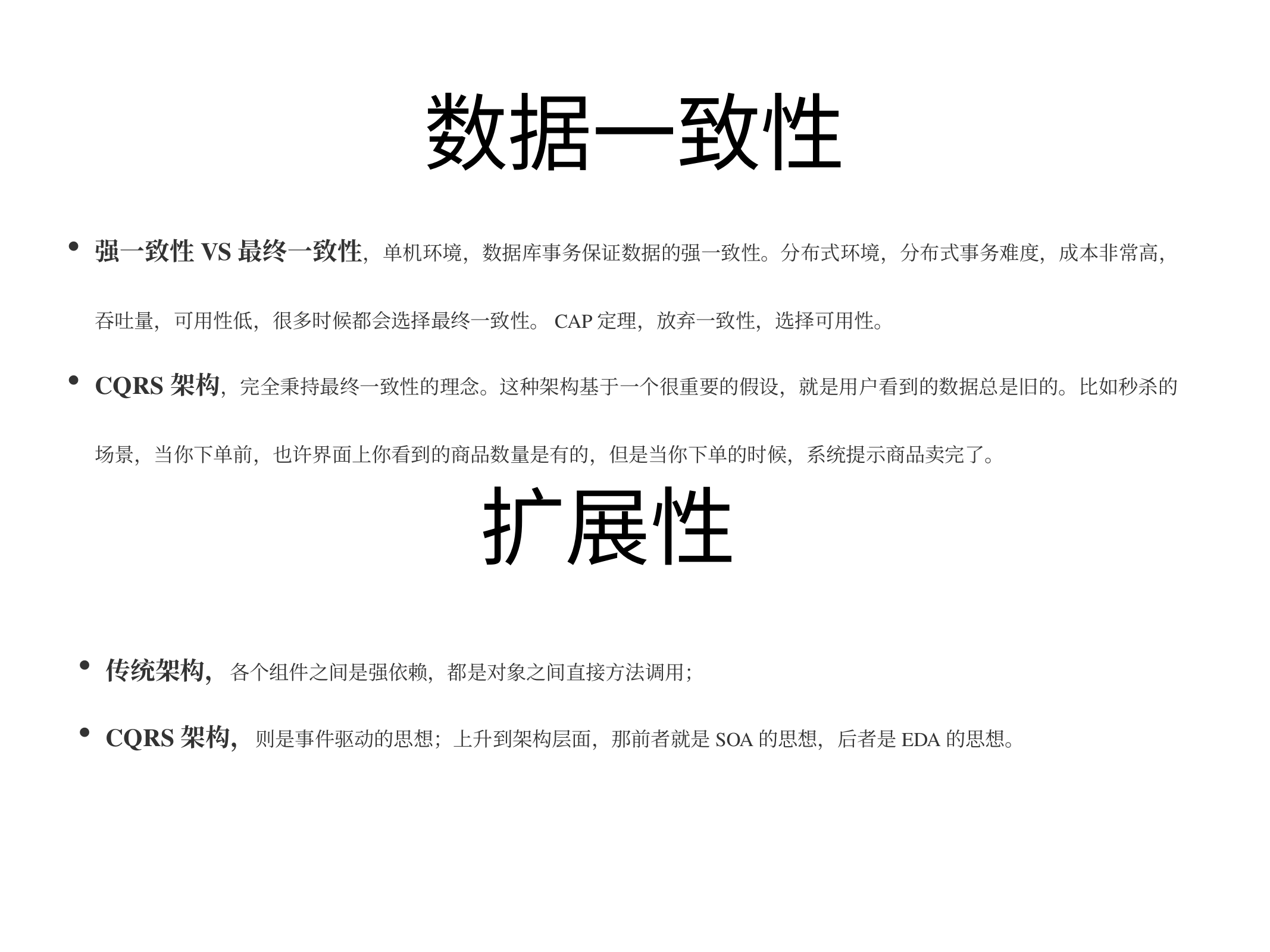

# 数据一致性
强一致性VS最终一致性，单机环境，数据库事务保证数据的强一致性。分布式环境，分布式事务难度，成本非常高，吞吐量，可用性低，很多时候都会选择最终一致性。CAP定理，放弃一致性，选择可用性。
CQRS架构，完全秉持最终一致性的理念。这种架构基于一个很重要的假设，就是用户看到的数据总是旧的。比如秒杀的场景，当你下单前，也许界面上你看到的商品数量是有的，但是当你下单的时候，系统提示商品卖完了。
扩展性
传统架构，各个组件之间是强依赖，都是对象之间直接方法调用；
CQRS架构，则是事件驱动的思想；上升到架构层面，那前者就是SOA的思想，后者是EDA的思想。